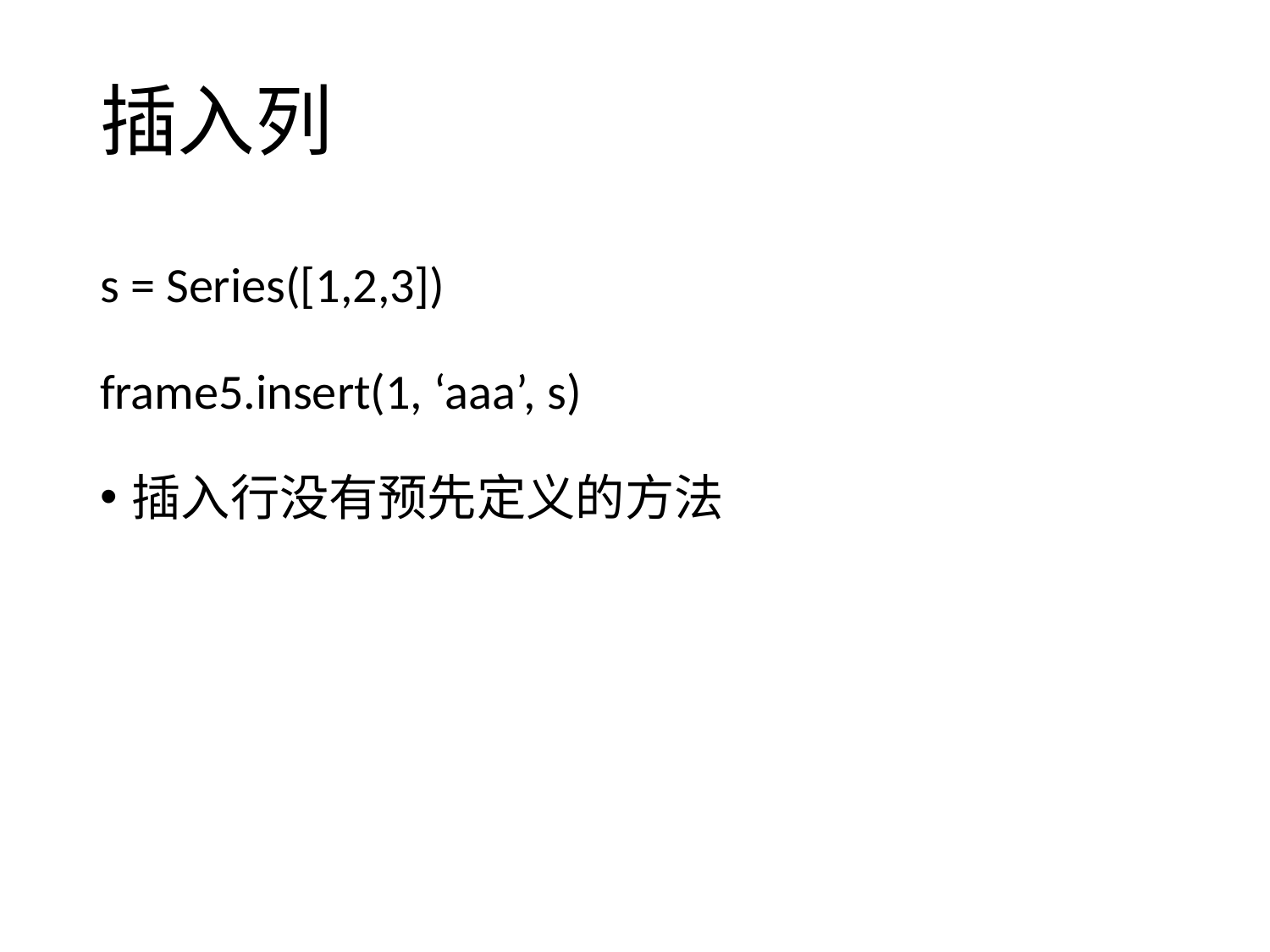

# 插入列
s = Series([1,2,3])
frame5.insert(1, ‘aaa’, s)
插入行没有预先定义的方法